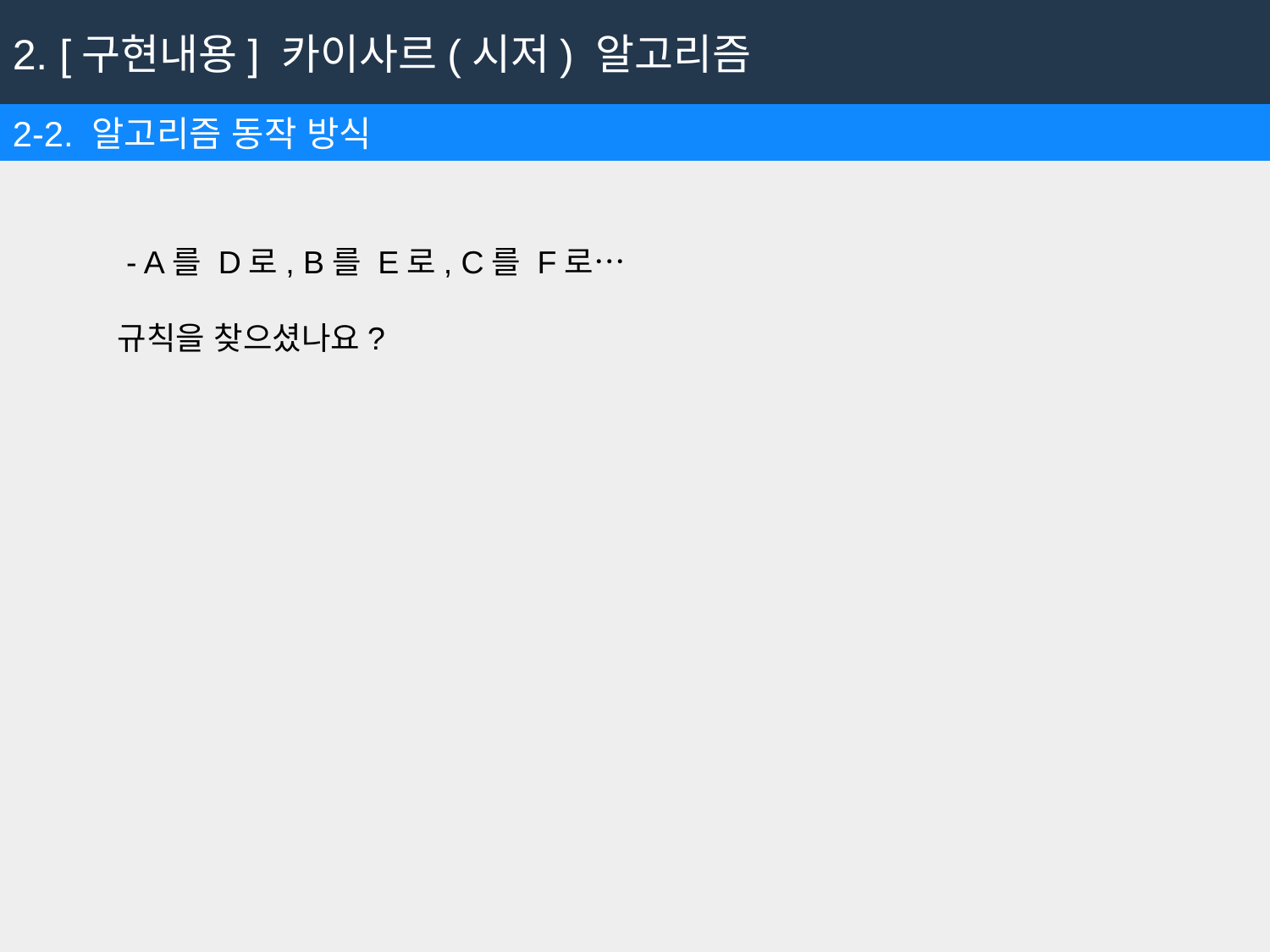

2. [구현내용] 카이사르(시저) 알고리즘
2-2. 알고리즘 동작 방식
 - A를 D로, B를 E로, C를 F로…

규칙을 찾으셨나요?